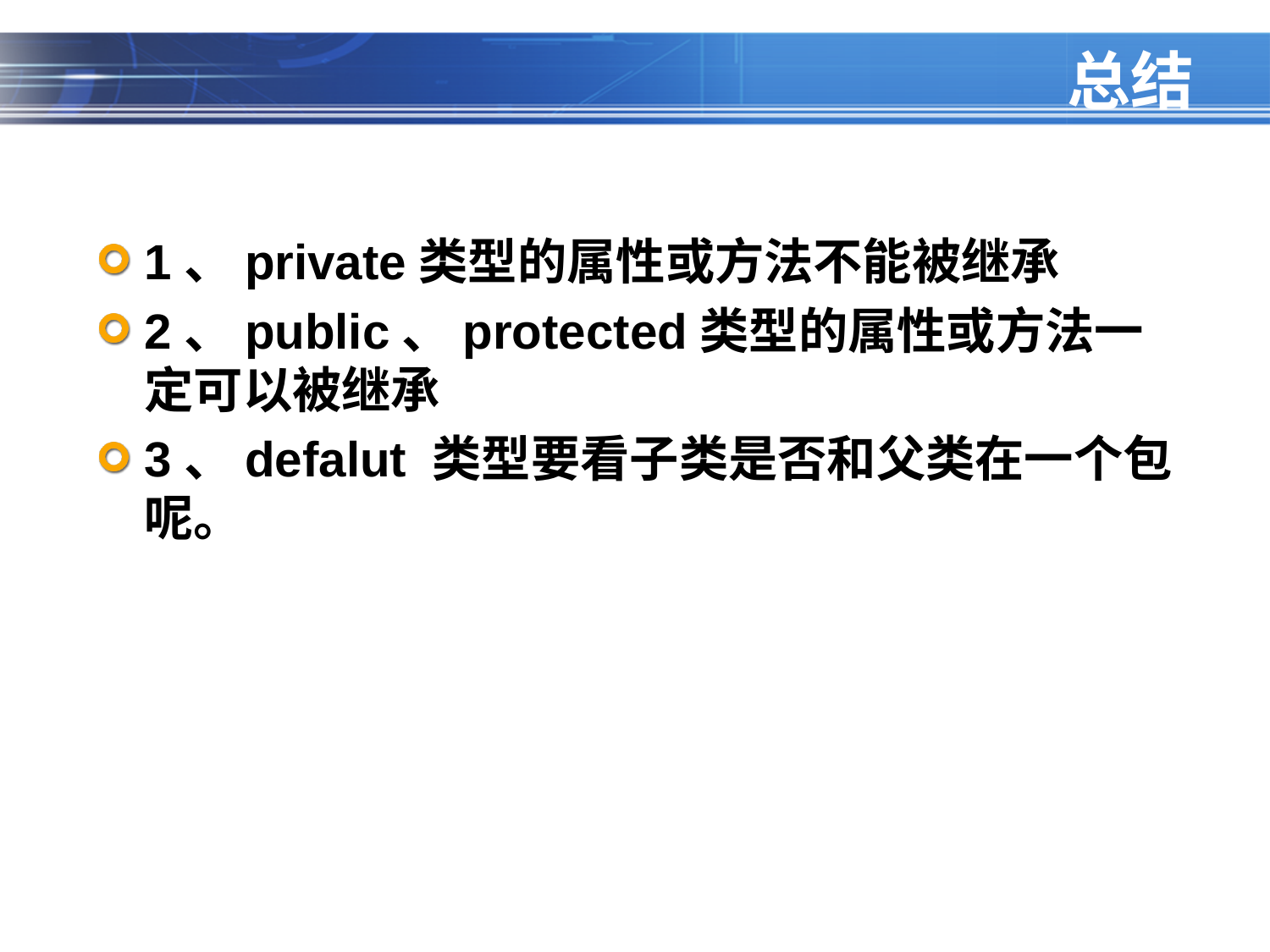

# 总结
1、private类型的属性或方法不能被继承
2、public、protected类型的属性或方法一定可以被继承
3、defalut 类型要看子类是否和父类在一个包呢。